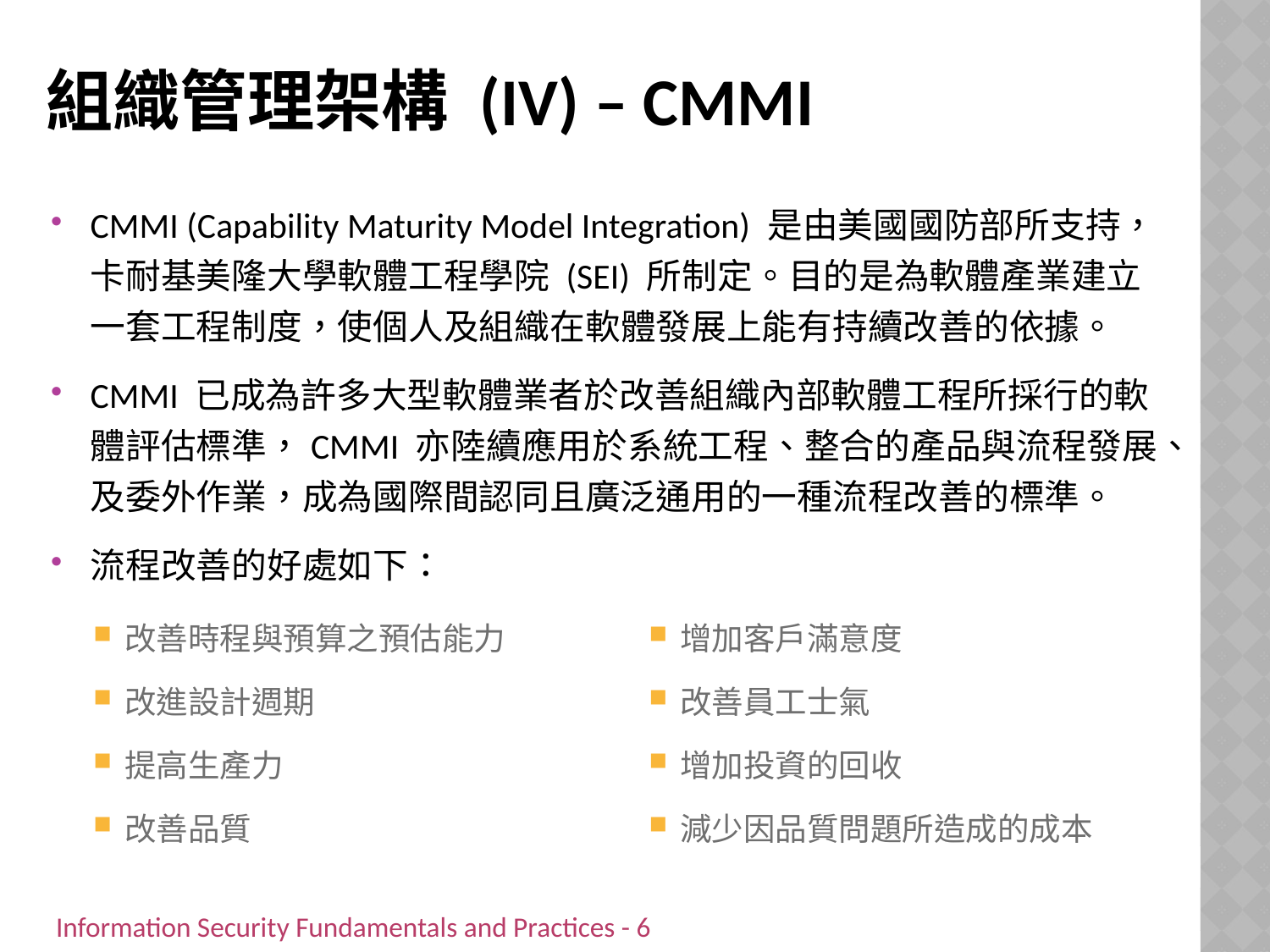

# 組織管理架構 (IV) – CMMI
CMMI (Capability Maturity Model Integration) 是由美國國防部所支持，卡耐基美隆大學軟體工程學院 (SEI) 所制定。目的是為軟體產業建立一套工程制度，使個人及組織在軟體發展上能有持續改善的依據。
CMMI 已成為許多大型軟體業者於改善組織內部軟體工程所採行的軟體評估標準，CMMI 亦陸續應用於系統工程、整合的產品與流程發展、及委外作業，成為國際間認同且廣泛通用的一種流程改善的標準。
流程改善的好處如下：
改善時程與預算之預估能力
改進設計週期
提高生產力
改善品質
增加客戶滿意度
改善員工士氣
增加投資的回收
減少因品質問題所造成的成本